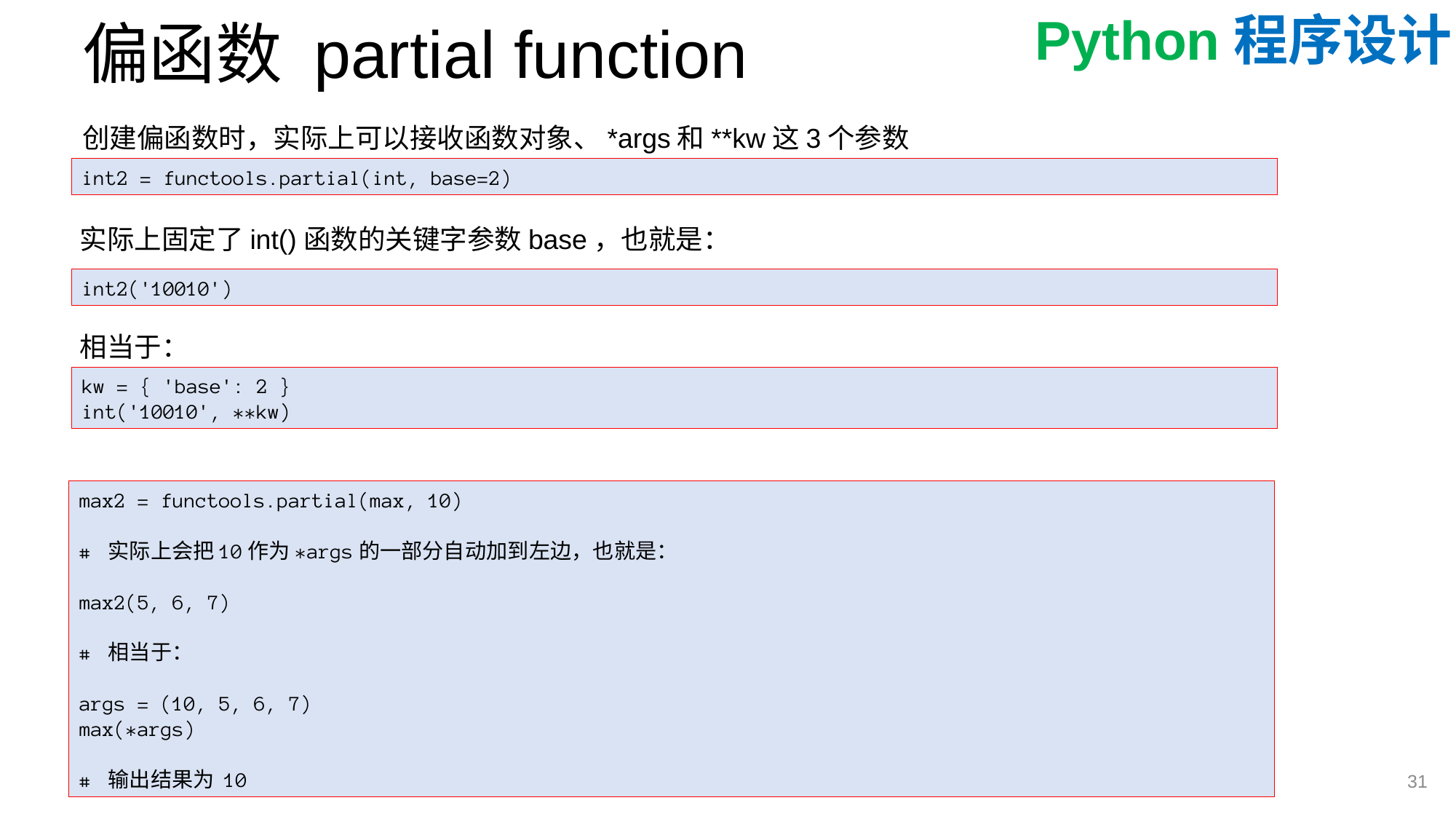

# 偏函数 partial function
创建偏函数时，实际上可以接收函数对象、*args和**kw这3个参数
int2 = functools.partial(int, base=2)
实际上固定了int()函数的关键字参数base，也就是：
int2('10010')
相当于：
kw = { 'base': 2 }
int('10010', **kw)
max2 = functools.partial(max, 10)

# 实际上会把10作为*args的一部分自动加到左边，也就是：

max2(5, 6, 7)

# 相当于：

args = (10, 5, 6, 7)
max(*args)

# 输出结果为 10
31